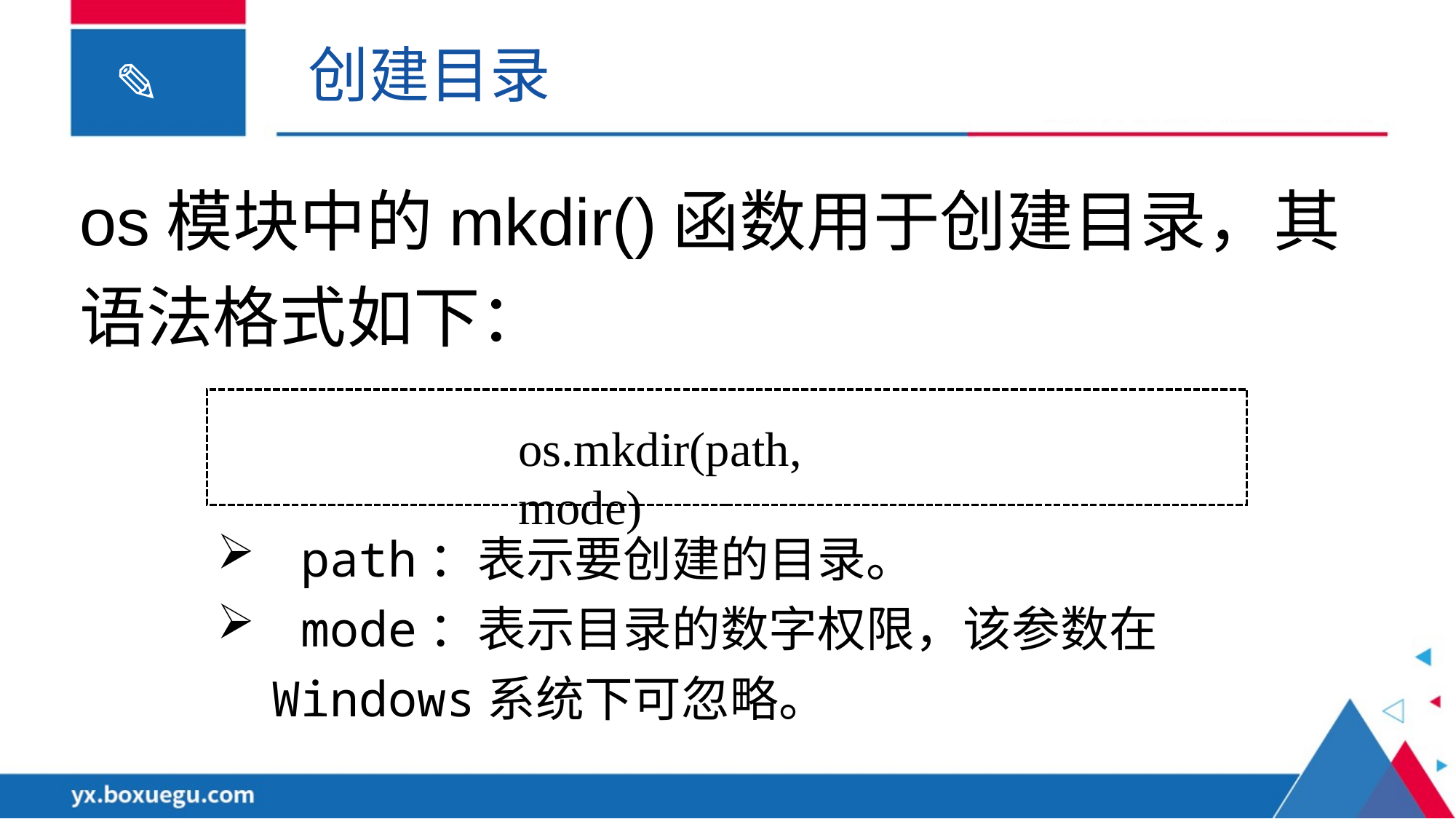

创建目录
os模块中的mkdir()函数用于创建目录，其语法格式如下：

os.mkdir(path, mode)
 path：表示要创建的目录。
 mode：表示目录的数字权限，该参数在Windows系统下可忽略。